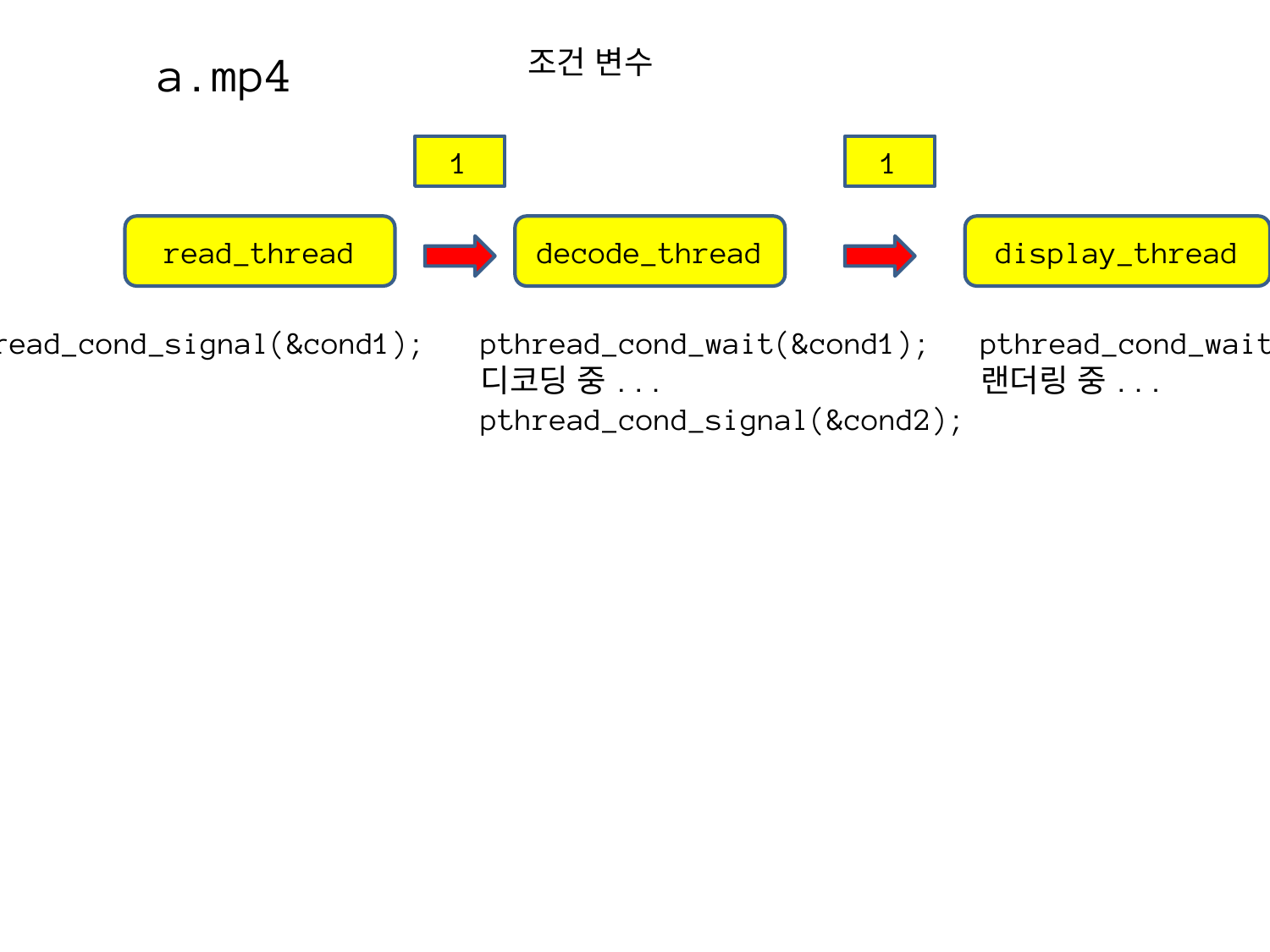

a.mp4
조건 변수
1
1
read_thread
decode_thread
display_thread

pthread_cond_signal(&cond1);
pthread_cond_wait(&cond1);
디코딩 중...
pthread_cond_signal(&cond2);

pthread_cond_wait(&cond2);
랜더링 중...